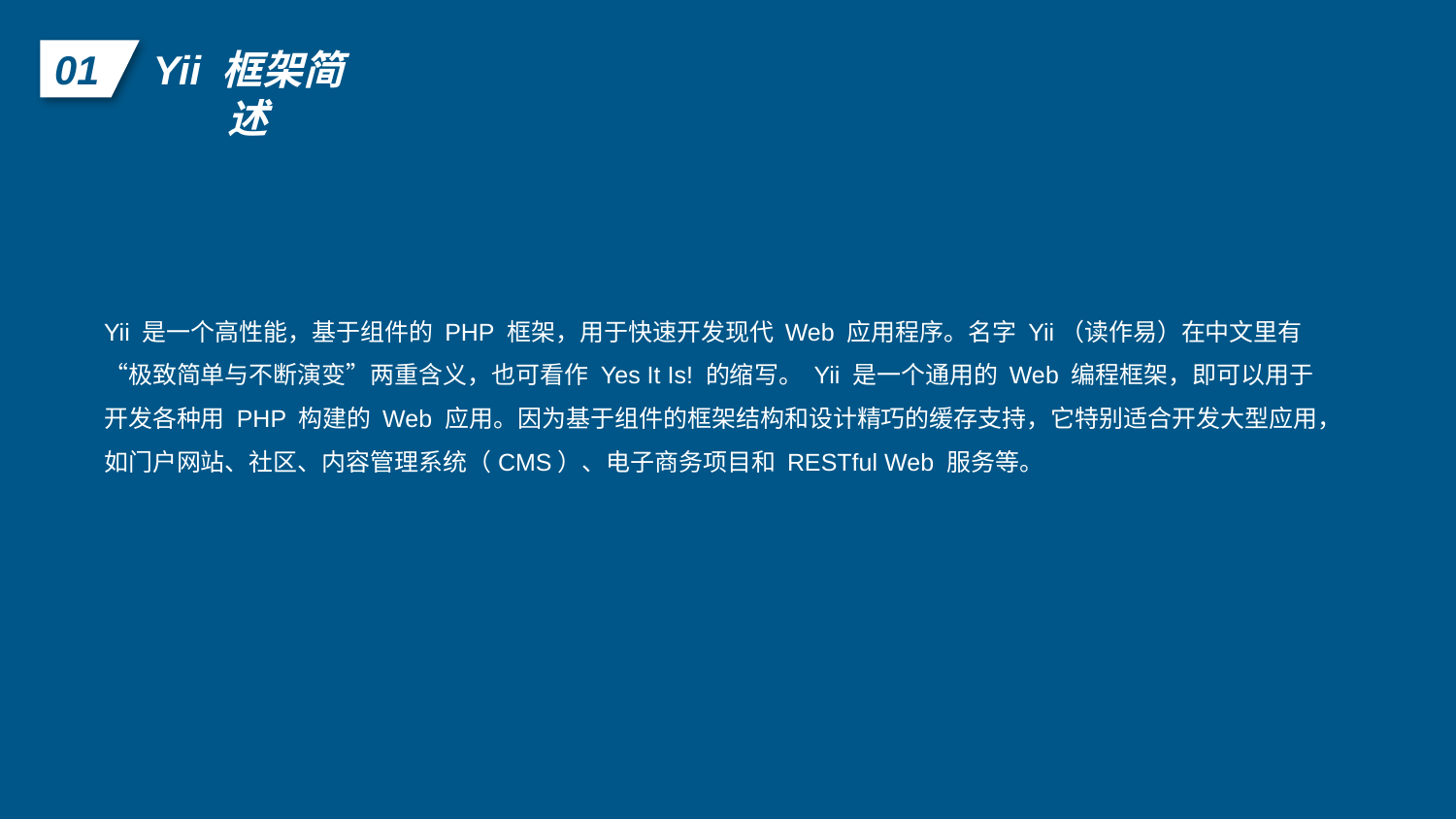

Yii 框架简述
01
Yii 是一个高性能，基于组件的 PHP 框架，用于快速开发现代 Web 应用程序。名字 Yii（读作易）在中文里有“极致简单与不断演变”两重含义，也可看作 Yes It Is! 的缩写。 Yii 是一个通用的 Web 编程框架，即可以用于开发各种用 PHP 构建的 Web 应用。因为基于组件的框架结构和设计精巧的缓存支持，它特别适合开发大型应用，如门户网站、社区、内容管理系统（CMS）、电子商务项目和 RESTful Web 服务等。